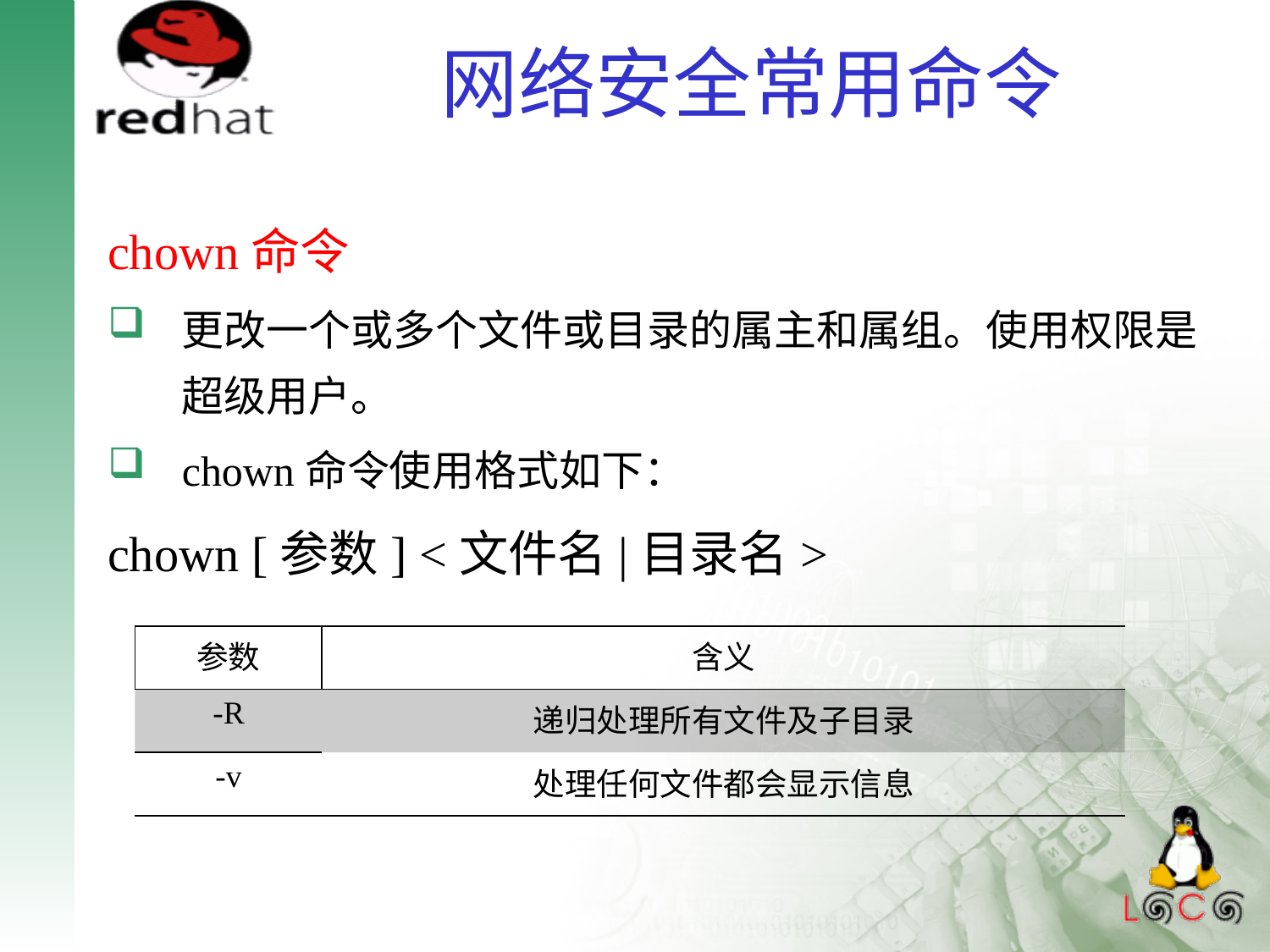

# 网络安全常用命令
chown命令
更改一个或多个文件或目录的属主和属组。使用权限是超级用户。
chown命令使用格式如下：
chown [参数] <文件名|目录名>

| 参数 | 含义 |
| --- | --- |
| -R | 递归处理所有文件及子目录 |
| -v | 处理任何文件都会显示信息 |